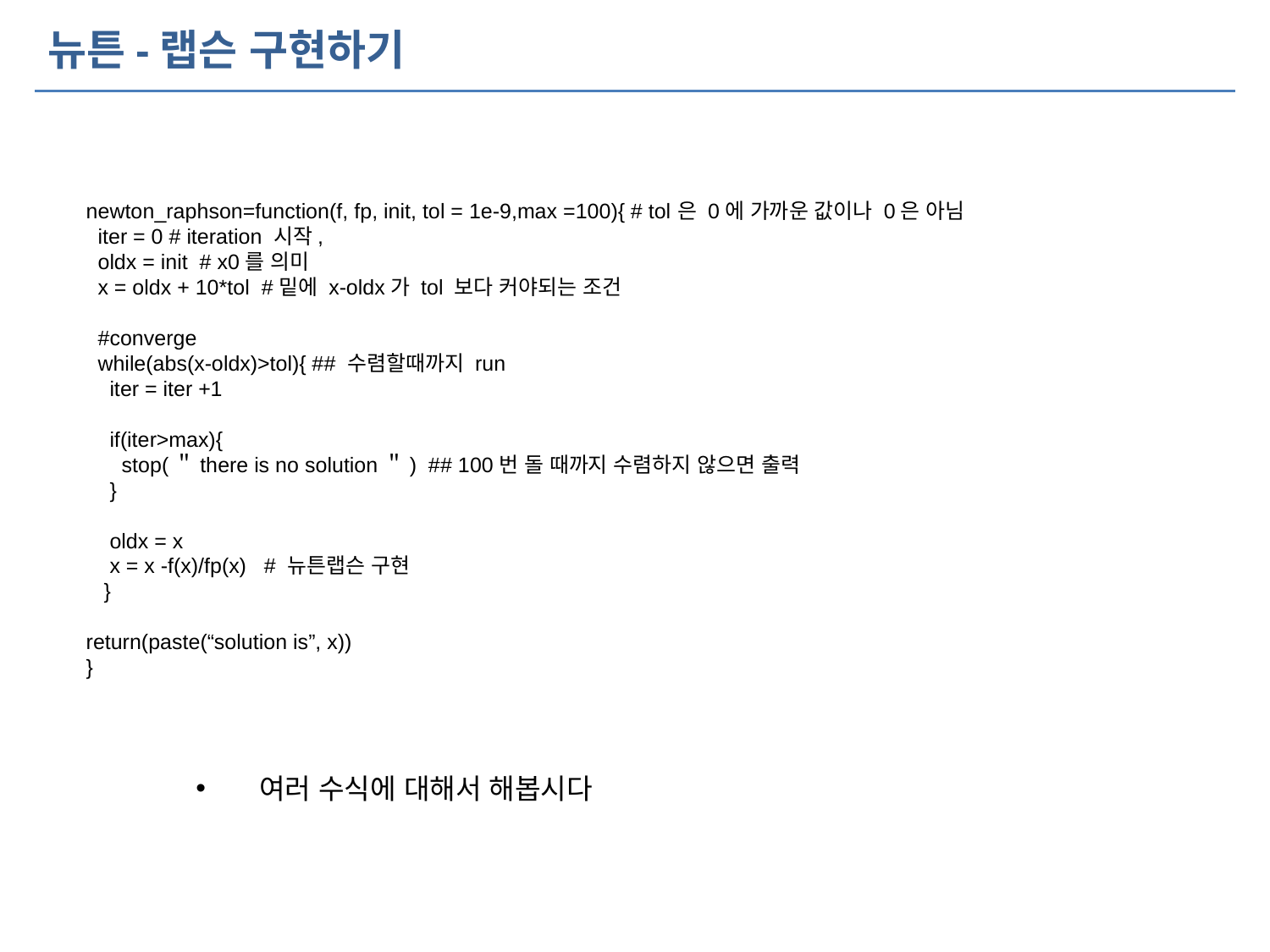

# 뉴튼-랩슨 구현하기
newton_raphson=function(f, fp, init, tol = 1e-9,max =100){ # tol은 0에 가까운 값이나 0은 아님
  iter = 0 # iteration 시작,
  oldx = init  # x0를 의미
  x = oldx + 10*tol  #밑에 x-oldx가 tol 보다 커야되는 조건

  #converge
  while(abs(x-oldx)>tol){ ## 수렴할때까지 run
    iter = iter +1

    if(iter>max){
      stop(＂there is no solution＂)  ## 100번 돌 때까지 수렴하지 않으면 출력
    }

    oldx = x
    x = x -f(x)/fp(x)   # 뉴튼랩슨 구현
   }

return(paste(“solution is”, x))
}
여러 수식에 대해서 해봅시다